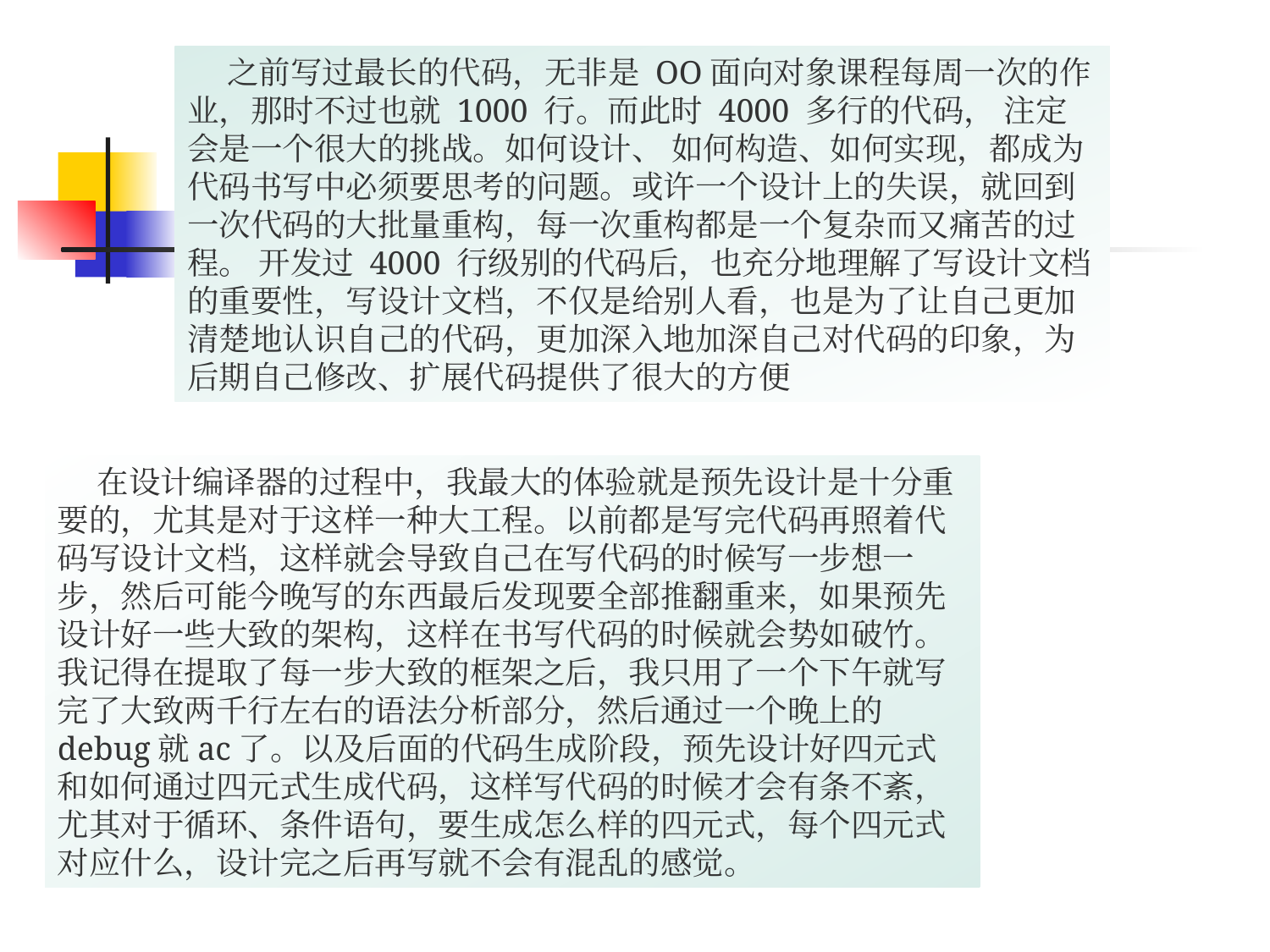

之前写过最长的代码，无非是 OO面向对象课程每周一次的作业，那时不过也就 1000 行。而此时 4000 多行的代码， 注定会是一个很大的挑战。如何设计、 如何构造、如何实现，都成为代码书写中必须要思考的问题。或许一个设计上的失误，就回到一次代码的大批量重构，每一次重构都是一个复杂而又痛苦的过程。 开发过 4000 行级别的代码后，也充分地理解了写设计文档的重要性，写设计文档，不仅是给别人看，也是为了让自己更加清楚地认识自己的代码，更加深入地加深自己对代码的印象，为后期自己修改、扩展代码提供了很大的方便
    在设计编译器的过程中，我最大的体验就是预先设计是十分重要的，尤其是对于这样一种大工程。以前都是写完代码再照着代码写设计文档，这样就会导致自己在写代码的时候写一步想一步，然后可能今晚写的东西最后发现要全部推翻重来，如果预先设计好一些大致的架构，这样在书写代码的时候就会势如破竹。我记得在提取了每一步大致的框架之后，我只用了一个下午就写完了大致两千行左右的语法分析部分，然后通过一个晚上的debug就ac了。以及后面的代码生成阶段，预先设计好四元式和如何通过四元式生成代码，这样写代码的时候才会有条不紊，尤其对于循环、条件语句，要生成怎么样的四元式，每个四元式对应什么，设计完之后再写就不会有混乱的感觉。